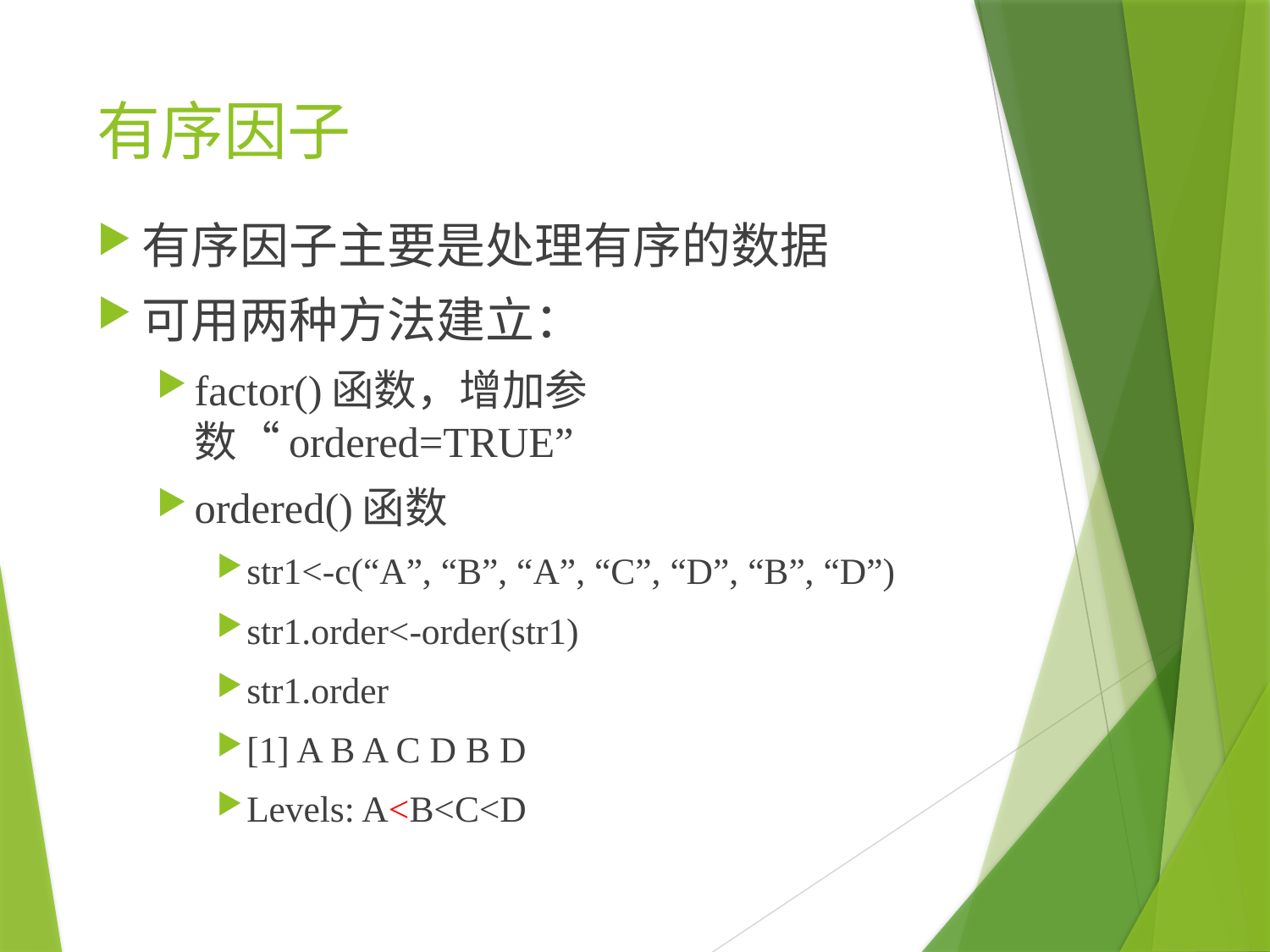

# 有序因子
有序因子主要是处理有序的数据
可用两种方法建立：
factor()函数，增加参数“ordered=TRUE”
ordered()函数
str1<-c(“A”, “B”, “A”, “C”, “D”, “B”, “D”)
str1.order<-order(str1)
str1.order
[1] A B A C D B D
Levels: A<B<C<D